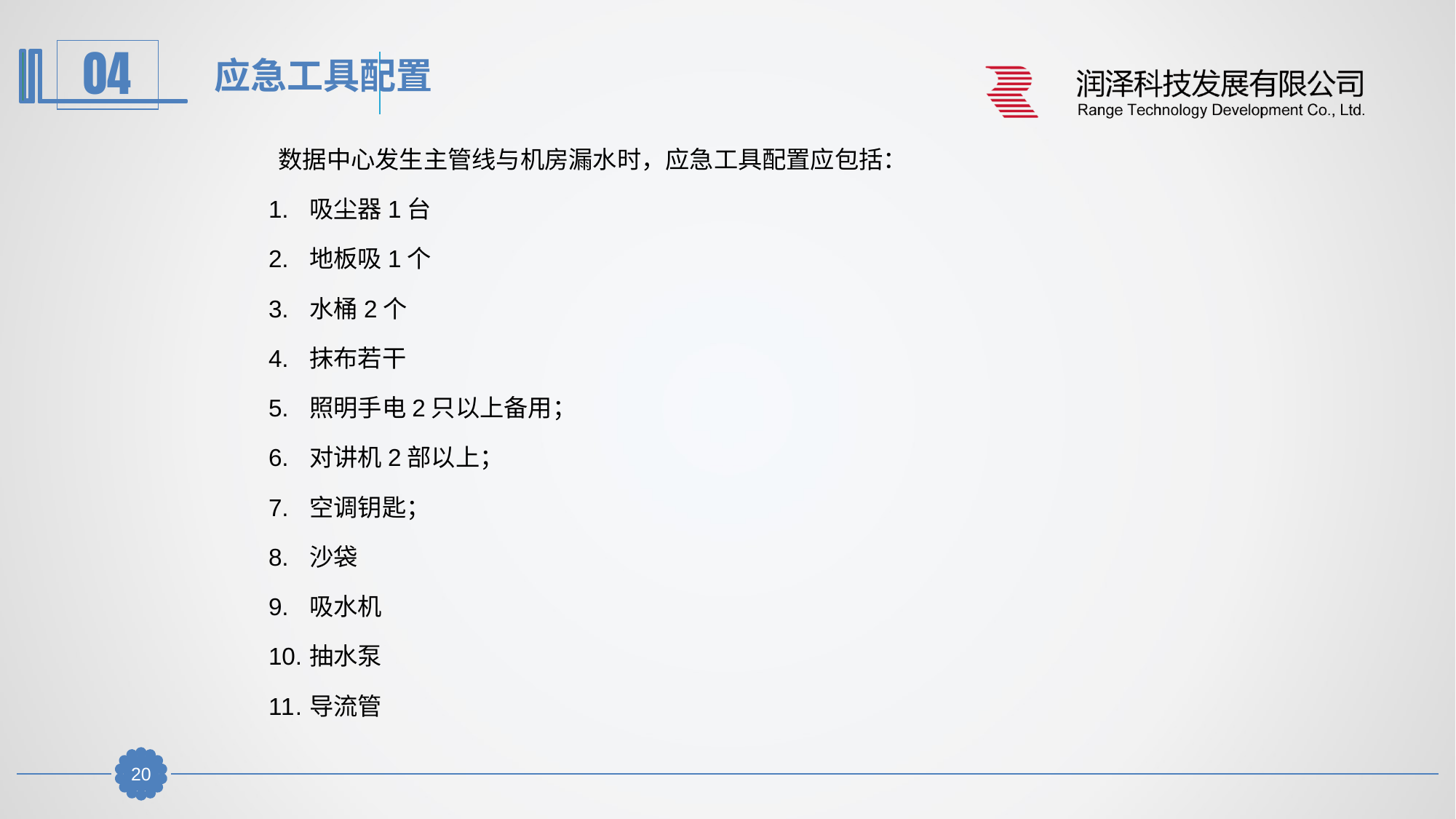

应急工具配置
数据中心发生主管线与机房漏水时，应急工具配置应包括：
吸尘器1台
地板吸1个
水桶2个
抹布若干
照明手电2只以上备用；
对讲机2部以上；
空调钥匙；
沙袋
吸水机
抽水泵
导流管
20